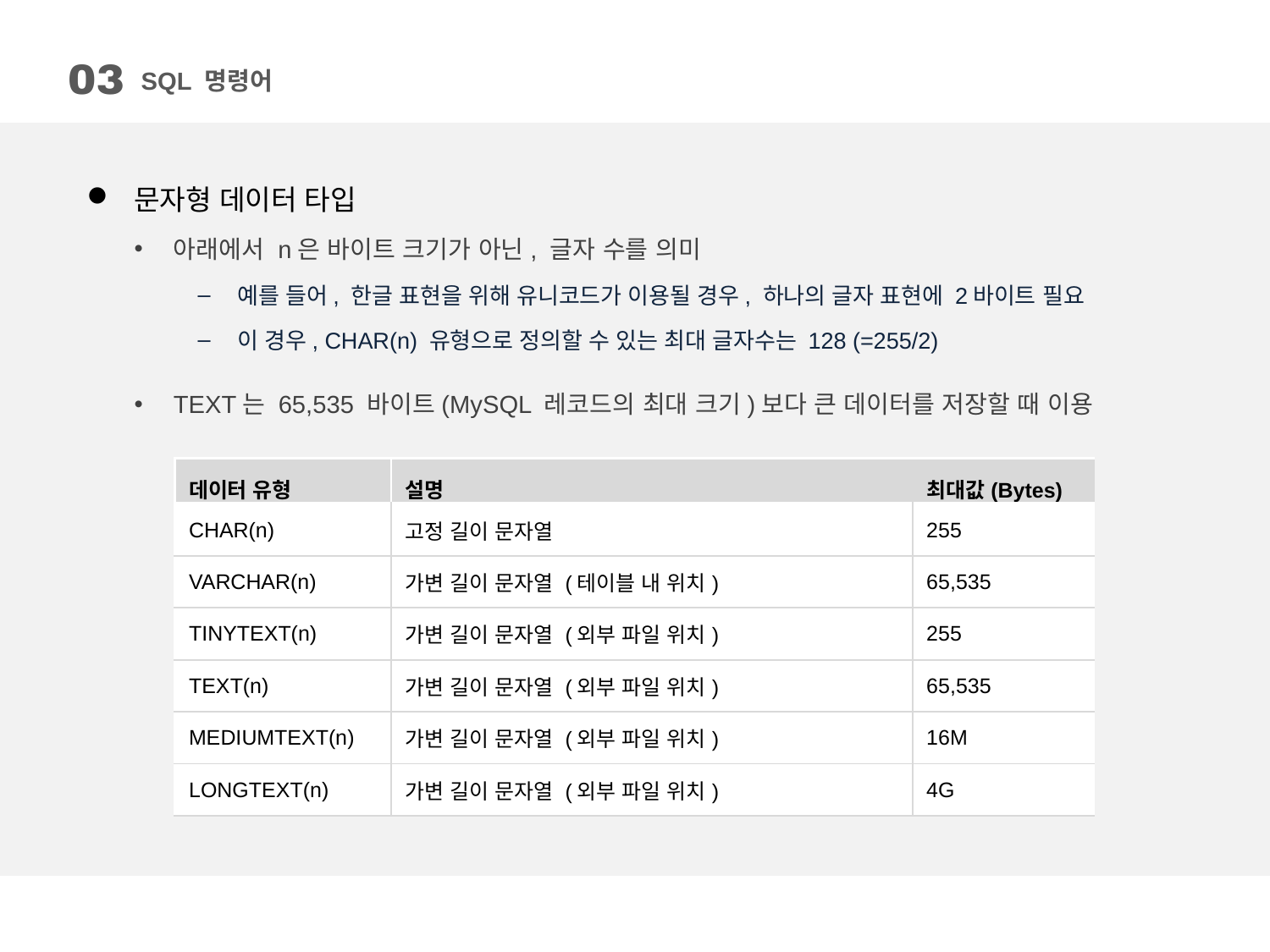

03
SQL 명령어
문자형 데이터 타입
아래에서 n은 바이트 크기가 아닌, 글자 수를 의미
예를 들어, 한글 표현을 위해 유니코드가 이용될 경우, 하나의 글자 표현에 2바이트 필요
이 경우, CHAR(n) 유형으로 정의할 수 있는 최대 글자수는 128 (=255/2)
TEXT는 65,535 바이트(MySQL 레코드의 최대 크기)보다 큰 데이터를 저장할 때 이용

| 데이터 유형 | 설명 | 최대값(Bytes) |
| --- | --- | --- |
| CHAR(n) | 고정 길이 문자열 | 255 |
| VARCHAR(n) | 가변 길이 문자열 (테이블 내 위치) | 65,535 |
| TINYTEXT(n) | 가변 길이 문자열 (외부 파일 위치) | 255 |
| TEXT(n) | 가변 길이 문자열 (외부 파일 위치) | 65,535 |
| MEDIUMTEXT(n) | 가변 길이 문자열 (외부 파일 위치) | 16M |
| LONGTEXT(n) | 가변 길이 문자열 (외부 파일 위치) | 4G |